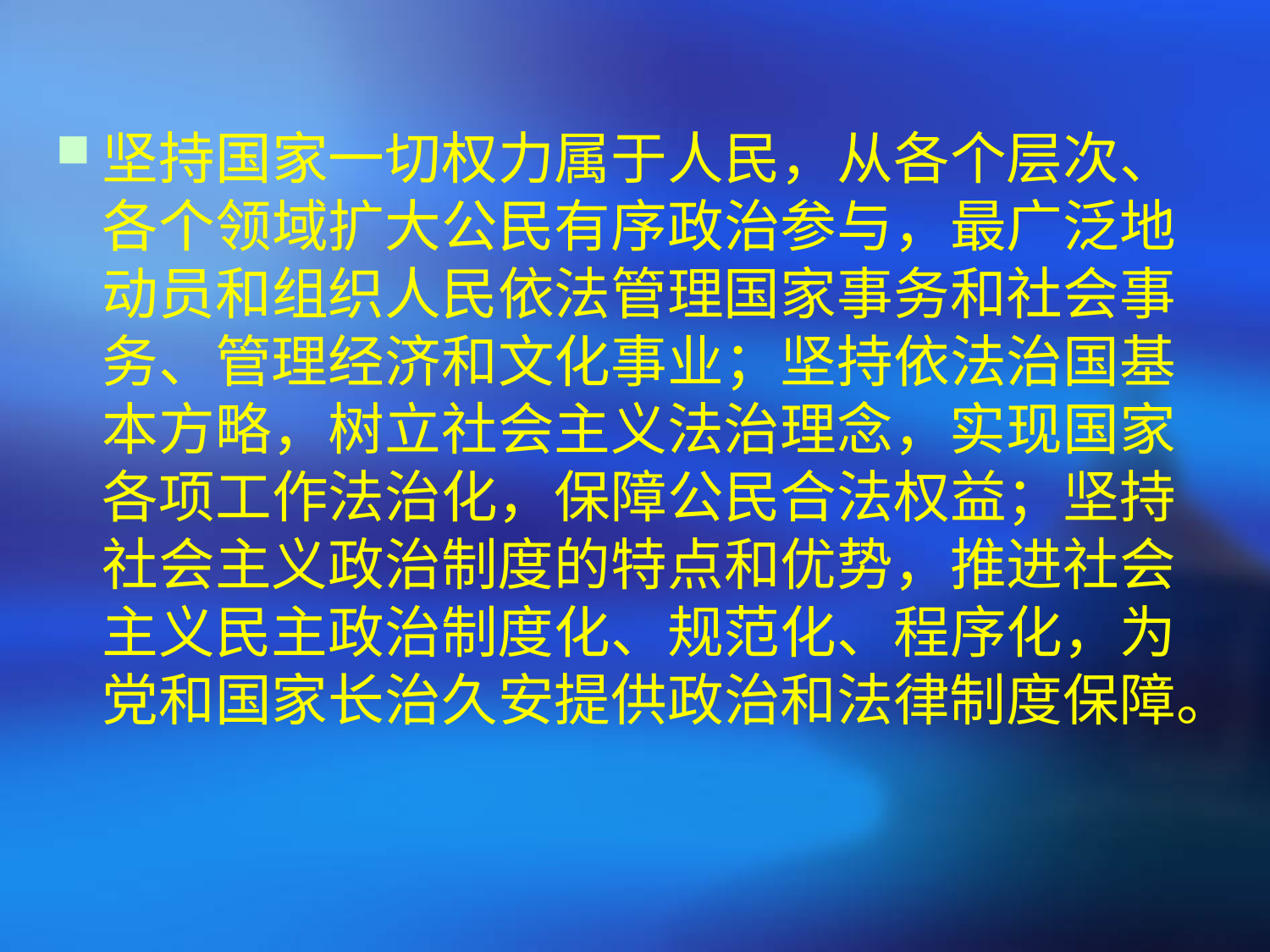

坚持国家一切权力属于人民，从各个层次、各个领域扩大公民有序政治参与，最广泛地动员和组织人民依法管理国家事务和社会事务、管理经济和文化事业；坚持依法治国基本方略，树立社会主义法治理念，实现国家各项工作法治化，保障公民合法权益；坚持社会主义政治制度的特点和优势，推进社会主义民主政治制度化、规范化、程序化，为党和国家长治久安提供政治和法律制度保障。